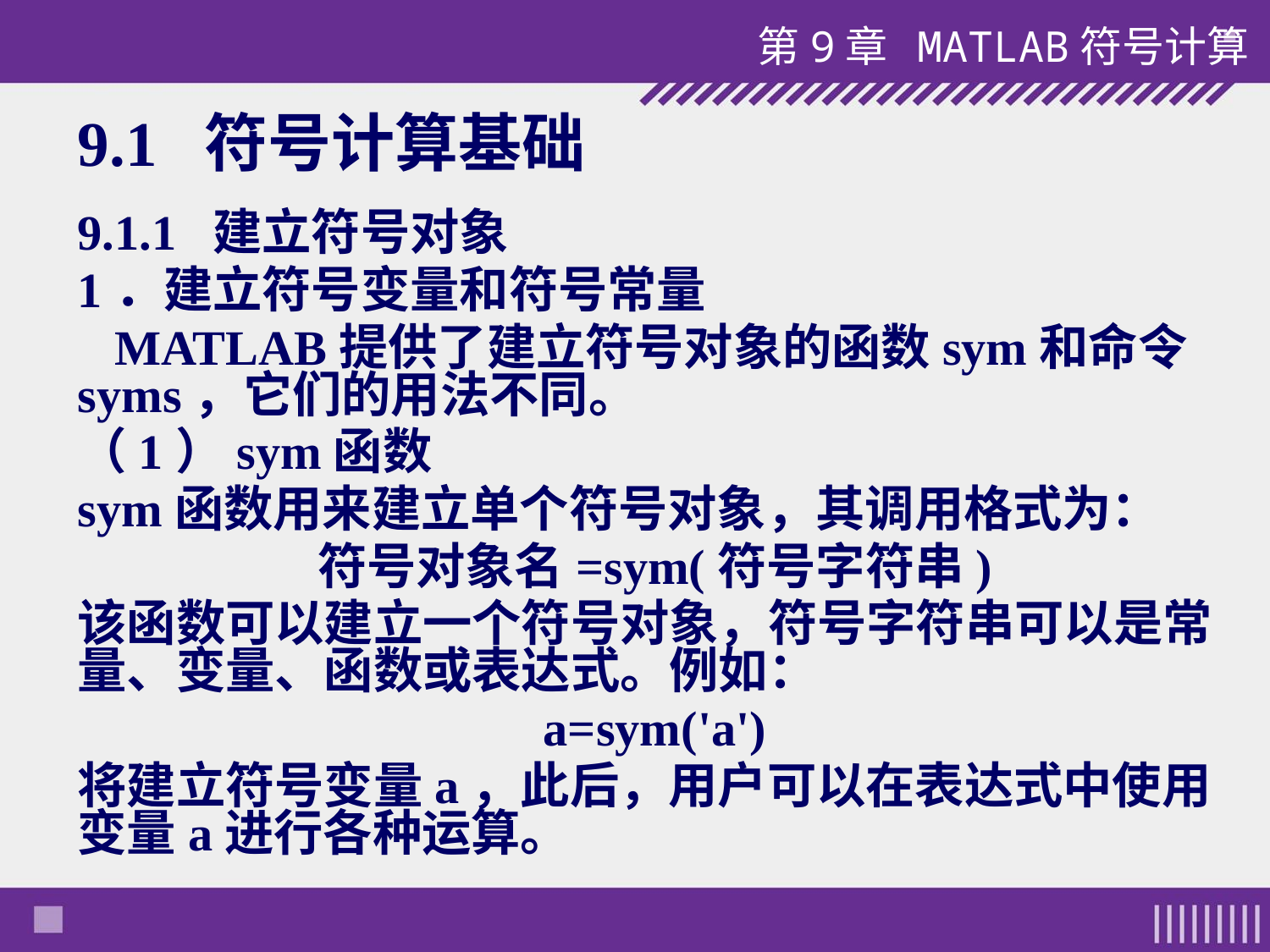

第9章  MATLAB符号计算
# 9.1  符号计算基础
9.1.1  建立符号对象
1．建立符号变量和符号常量
   MATLAB提供了建立符号对象的函数sym和命令syms，它们的用法不同。
（1）sym函数
sym函数用来建立单个符号对象，其调用格式为：
符号对象名=sym(符号字符串)
该函数可以建立一个符号对象，符号字符串可以是常量、变量、函数或表达式。例如：
a=sym('a')
将建立符号变量a，此后，用户可以在表达式中使用变量a进行各种运算。